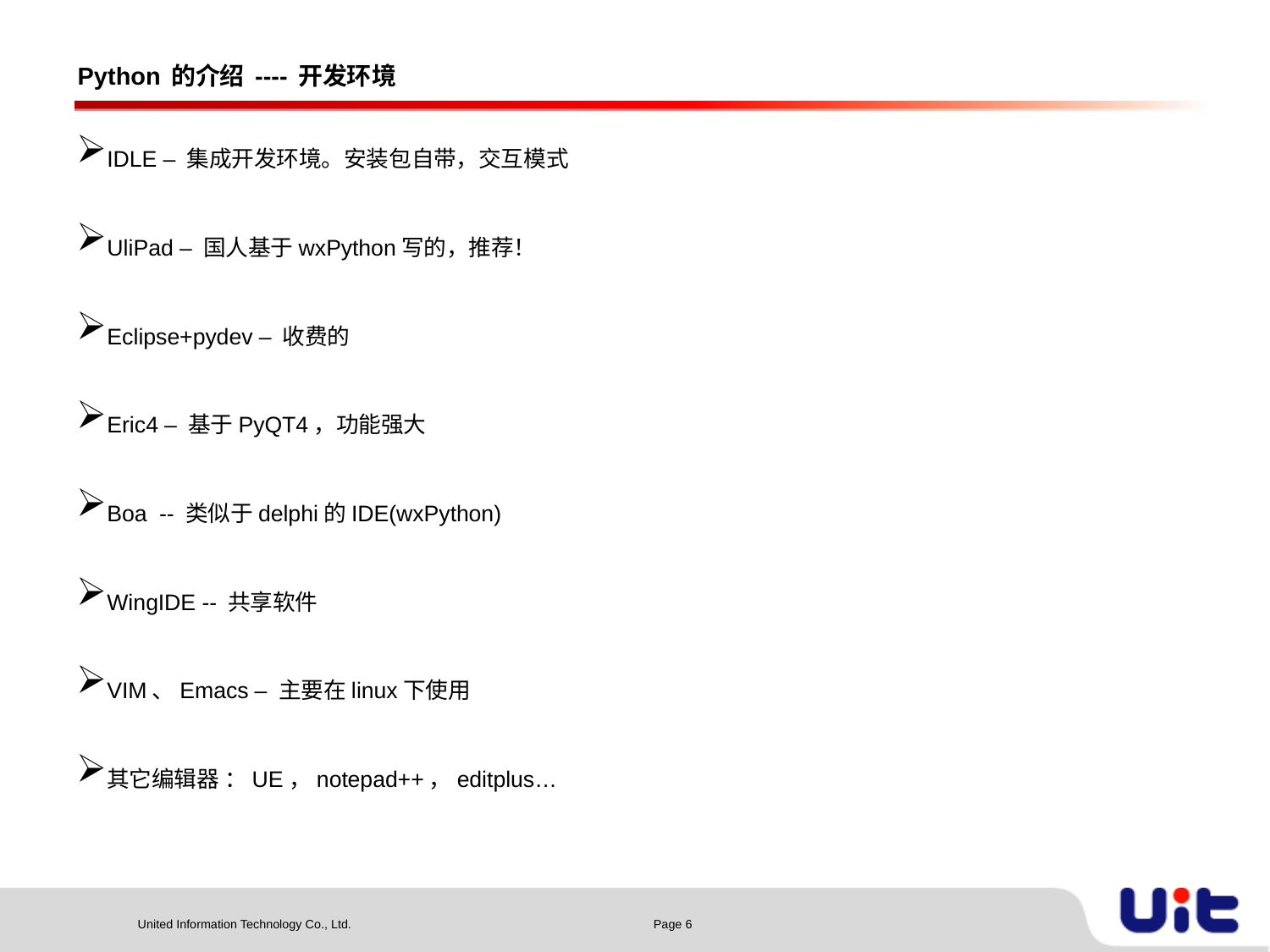

Python的介绍----开发环境
IDLE – 集成开发环境。安装包自带，交互模式

UliPad – 国人基于wxPython写的，推荐！

Eclipse+pydev – 收费的

Eric4 – 基于PyQT4，功能强大

Boa  -- 类似于delphi的IDE(wxPython)

WingIDE -- 共享软件

VIM、Emacs – 主要在linux下使用

其它编辑器 ：UE，notepad++，editplus…

Page 6